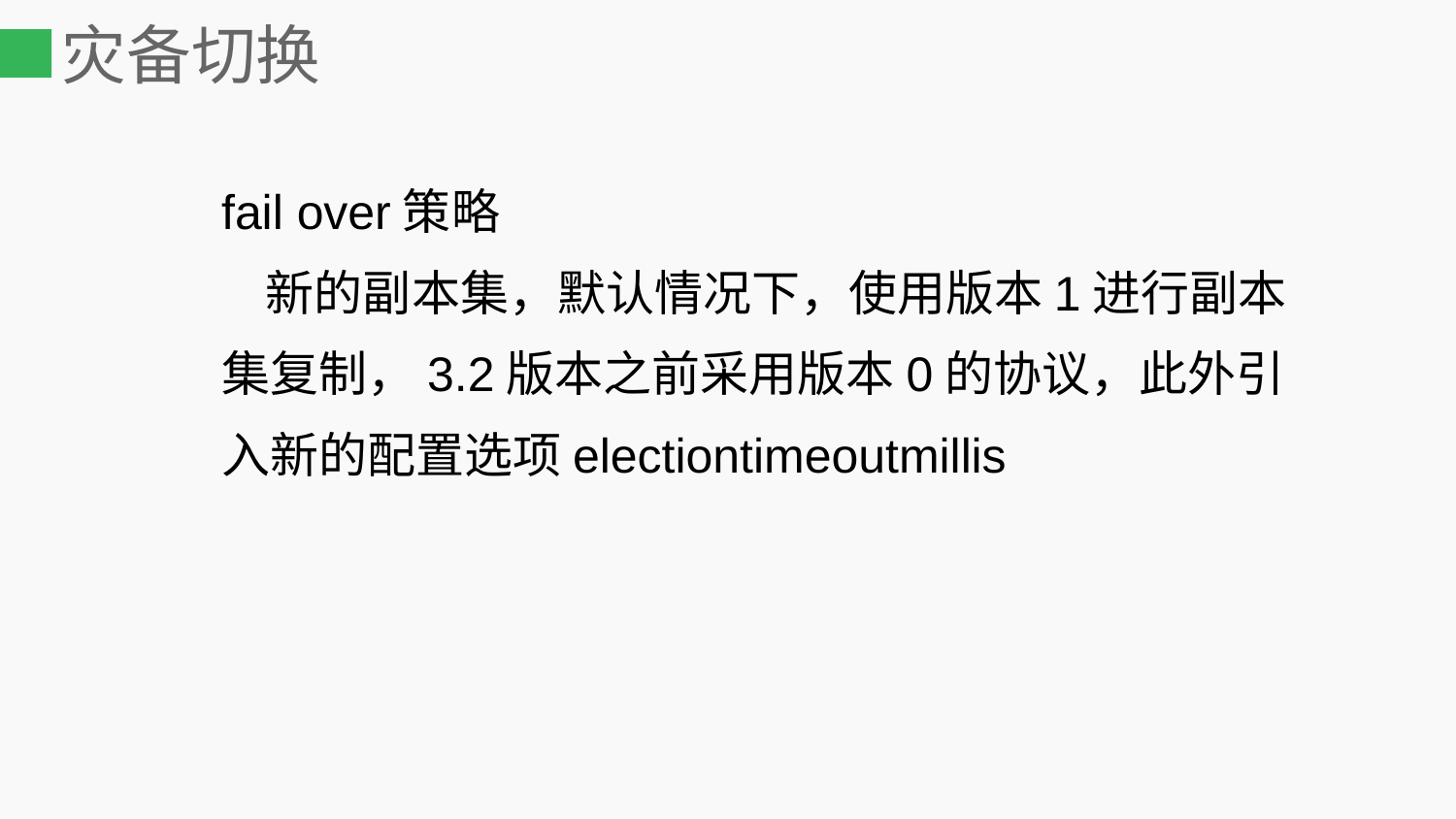

# 灾备切换
fail over策略
   新的副本集，默认情况下，使用版本1进行副本集复制，3.2版本之前采用版本0的协议，此外引入新的配置选项electiontimeoutmillis